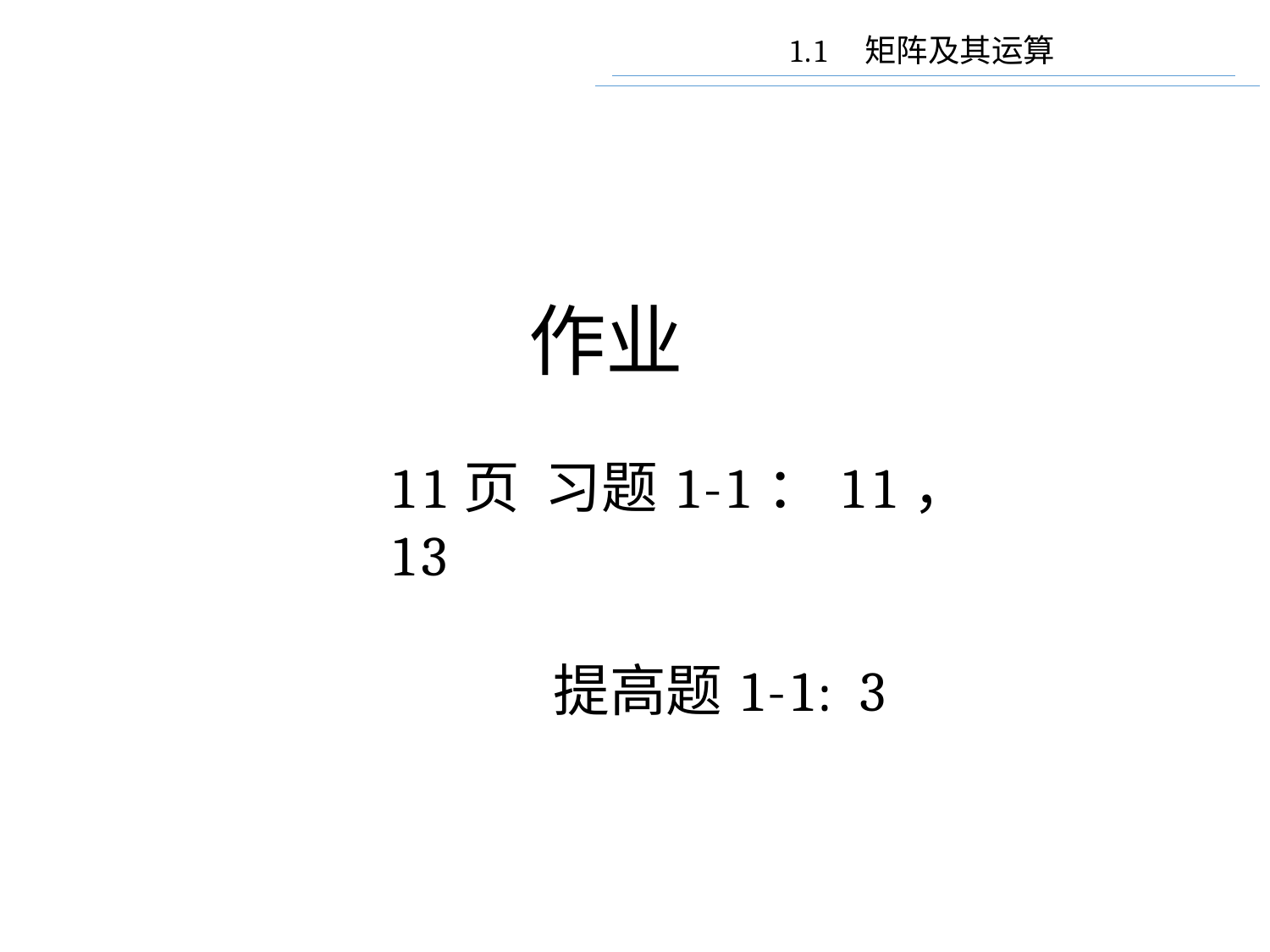

1.1    矩阵及其运算
作业
11页  习题1-1：11，13

            提高题1-1:  3